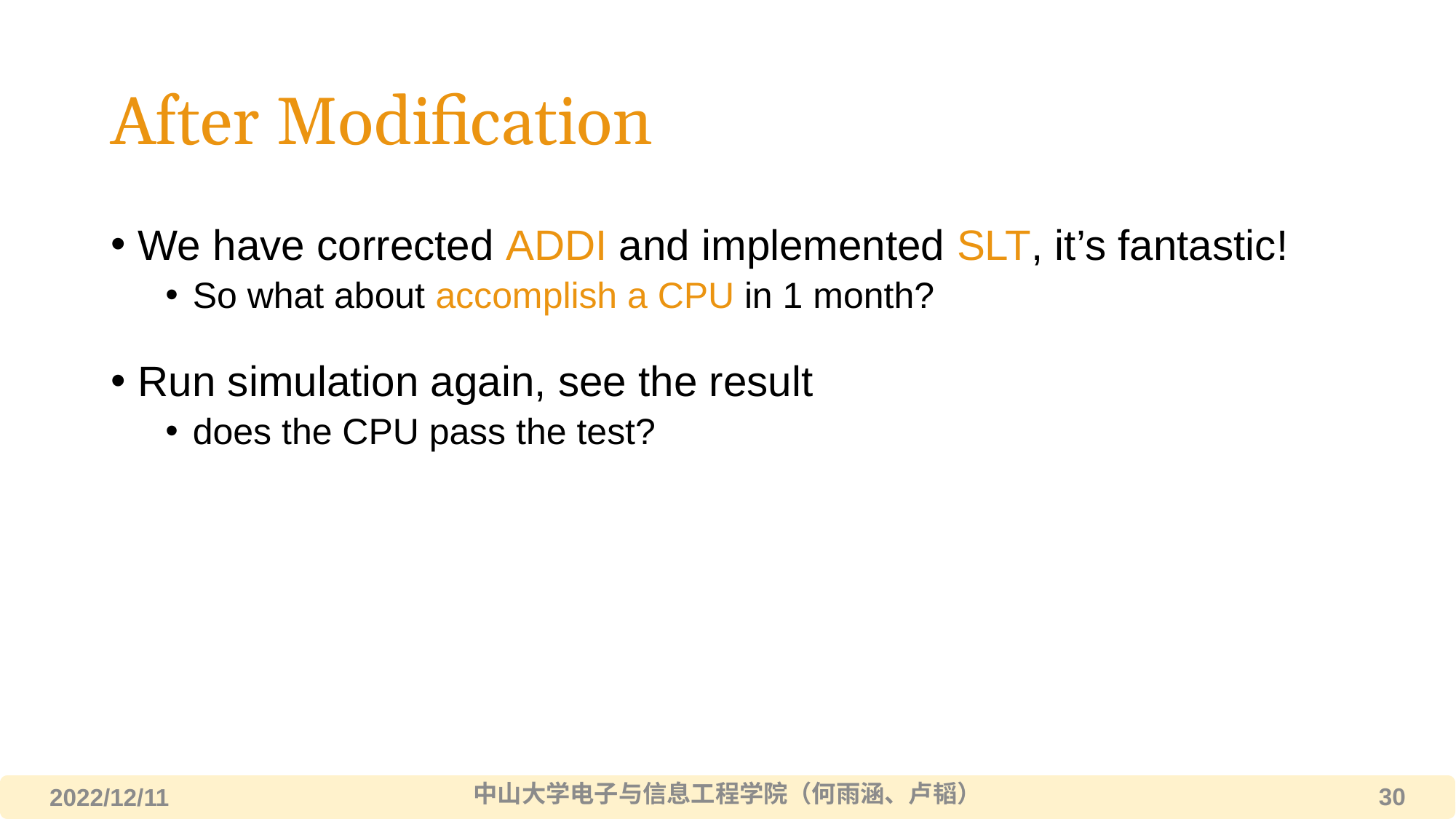

# After Modification
We have corrected ADDI and implemented SLT, it’s fantastic!
So what about accomplish a CPU in 1 month?

Run simulation again, see the result
does the CPU pass the test?

Oooo god! There’s something wrong…

中山大学电子与信息工程学院（何雨涵、卢韬）
30
2022/12/11